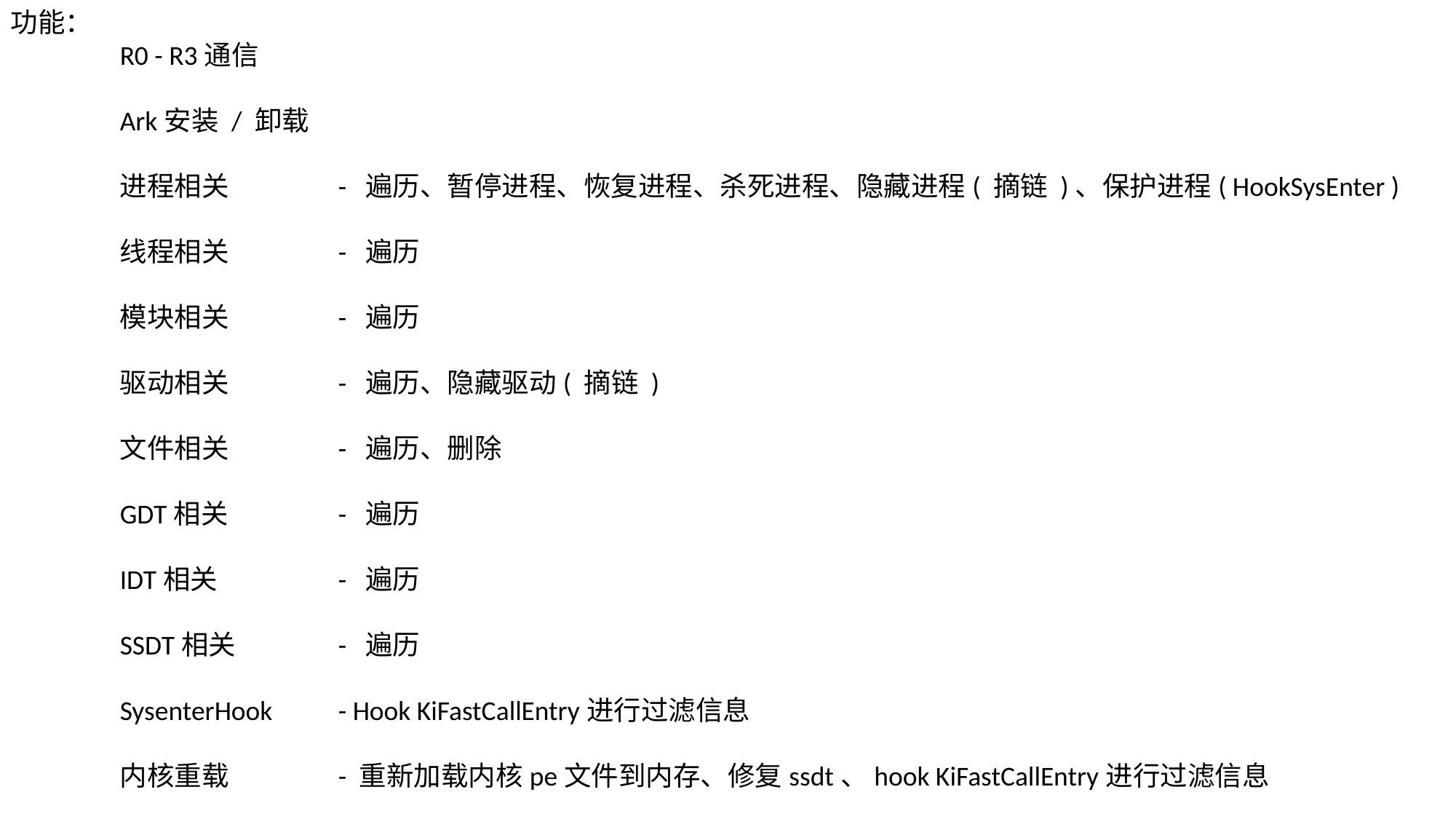

功能：
	R0 - R3通信

	Ark安装 / 卸载

	进程相关	-  遍历、暂停进程、恢复进程、杀死进程、隐藏进程( 摘链 )、保护进程( HookSysEnter )

	线程相关	-  遍历

	模块相关	-  遍历

	驱动相关	-  遍历、隐藏驱动( 摘链 )

	文件相关	-  遍历、删除

	GDT相关		-  遍历

	IDT相关		-  遍历

	SSDT相关	-  遍历

	SysenterHook	- Hook KiFastCallEntry进行过滤信息

	内核重载	- 重新加载内核pe文件到内存、修复ssdt、hook KiFastCallEntry进行过滤信息